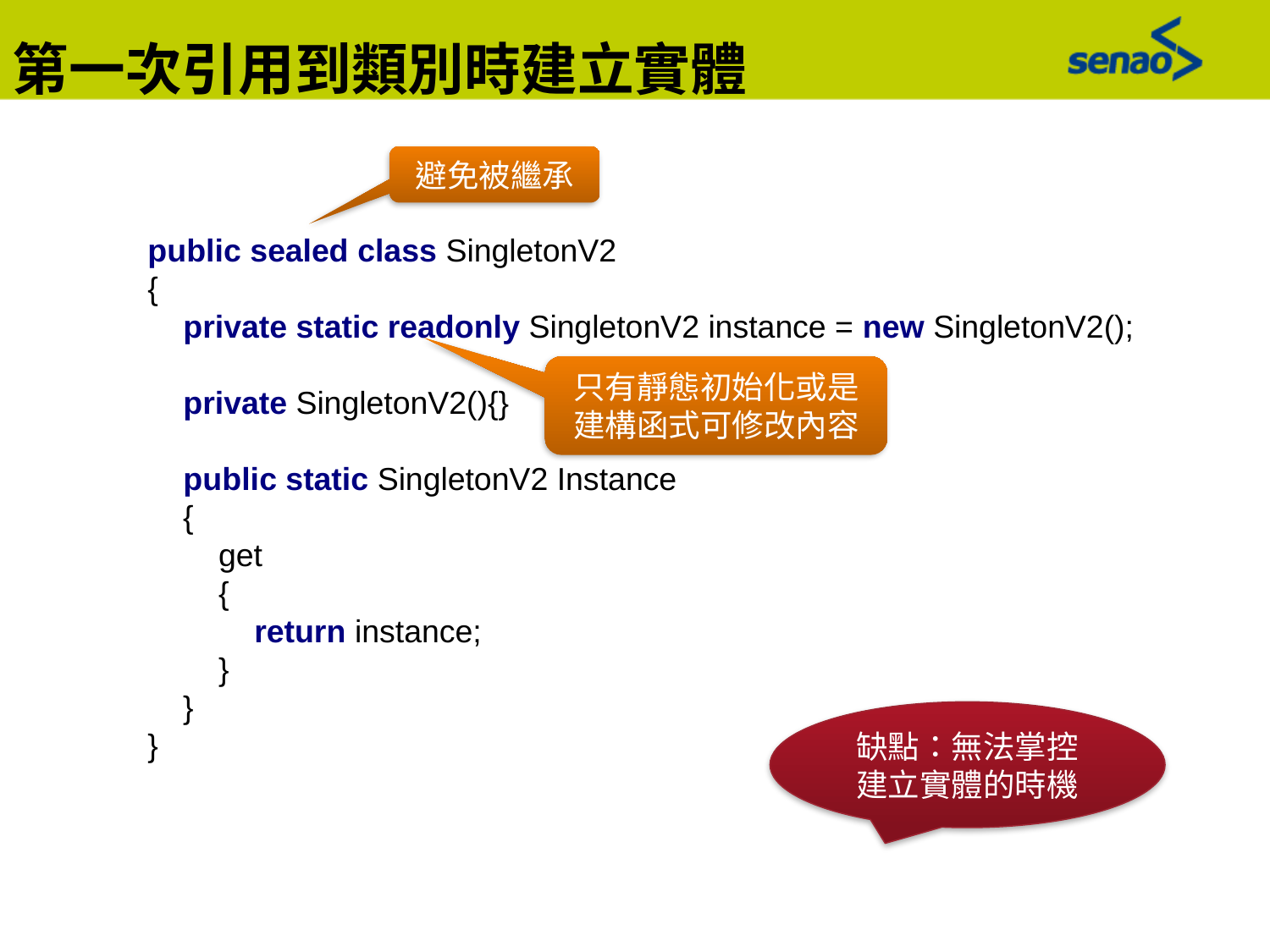

第一次引用到類別時建立實體
避免被繼承
public sealed class SingletonV2
{
    private static readonly SingletonV2 instance = new SingletonV2();
    private SingletonV2(){}
    public static SingletonV2 Instance
    {
        get
        {
            return instance;
        }
    }
}
只有靜態初始化或是建構函式可修改內容
缺點：無法掌控建立實體的時機